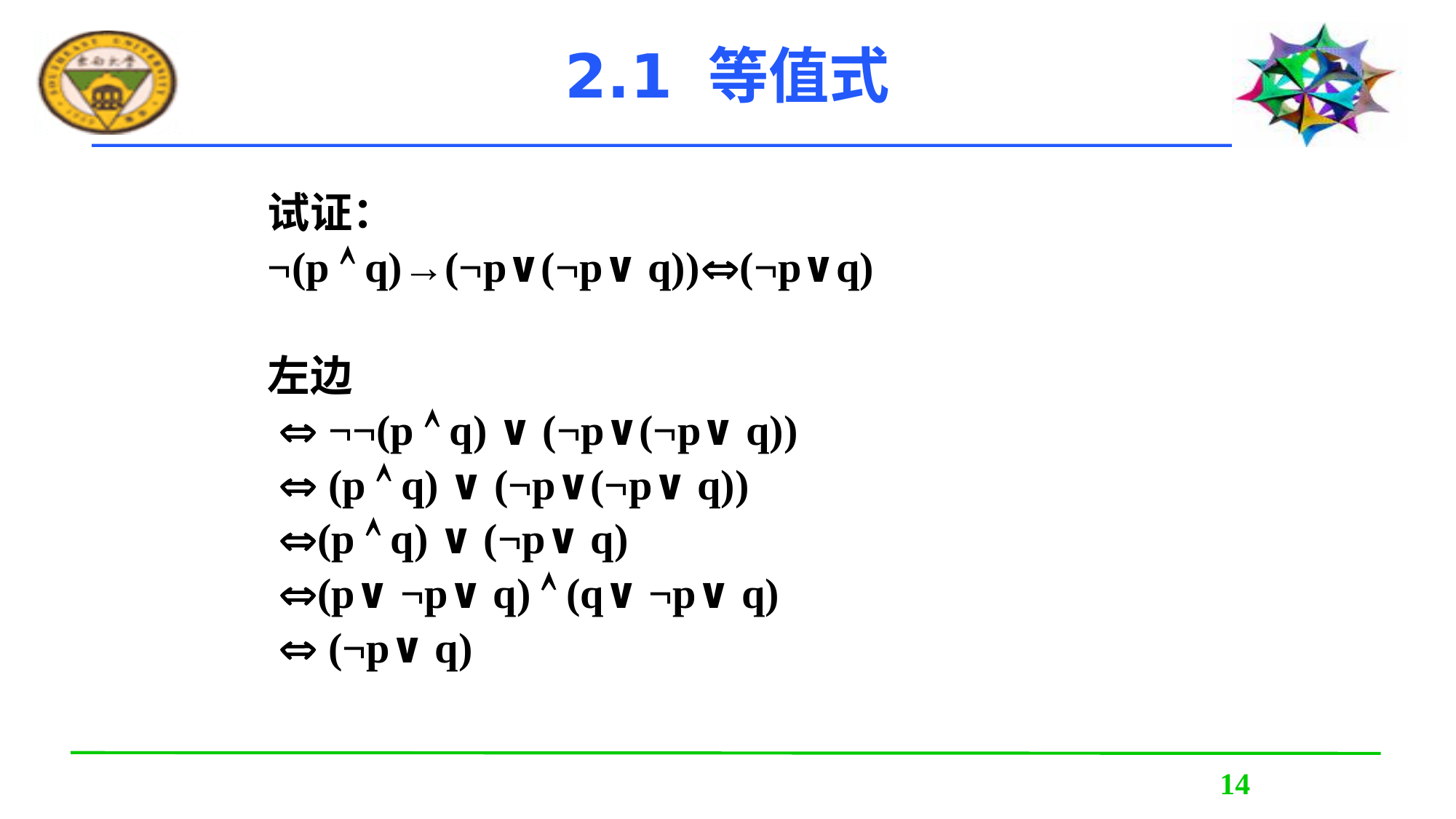

# 2.1 等值式
试证：
¬(p ∧ q)→(¬p∨(¬p∨ q))⇔(¬p∨q)

左边
 ⇔ ¬¬(p ∧ q) ∨ (¬p∨(¬p∨ q))
 ⇔ (p ∧ q) ∨ (¬p∨(¬p∨ q))
 ⇔(p ∧ q) ∨ (¬p∨ q)
 ⇔(p∨ ¬p∨ q) ∧ (q∨ ¬p∨ q)
 ⇔ (¬p∨ q)